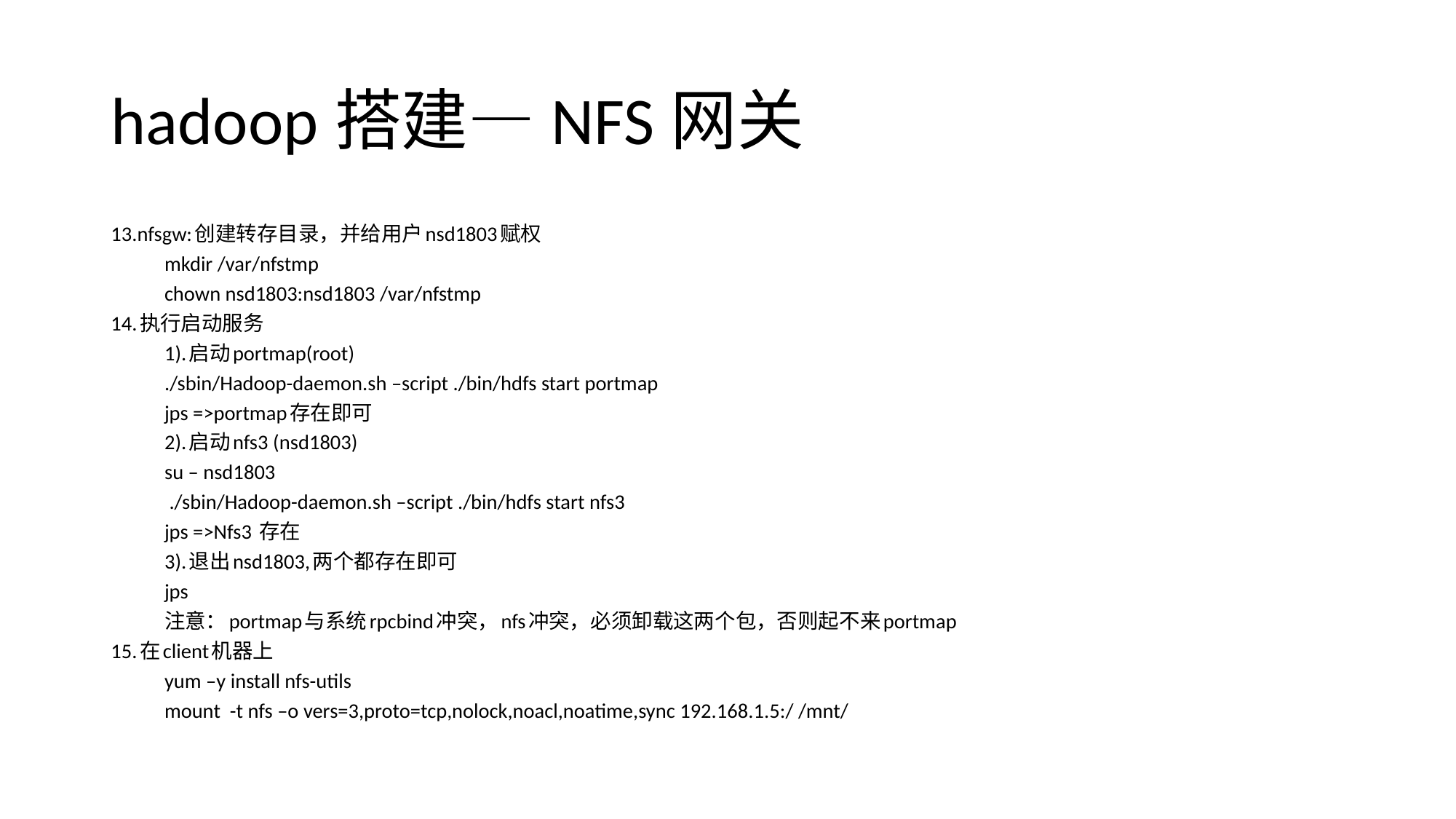

# hadoop搭建—NFS网关
13.nfsgw:创建转存目录，并给用户nsd1803赋权
	mkdir /var/nfstmp
	chown nsd1803:nsd1803 /var/nfstmp
14.执行启动服务
	1).启动portmap(root)
		./sbin/Hadoop-daemon.sh –script ./bin/hdfs start portmap
		jps =>portmap存在即可
	2).启动nfs3 (nsd1803)
		su – nsd1803
		 ./sbin/Hadoop-daemon.sh –script ./bin/hdfs start nfs3
		jps =>Nfs3 存在
	3).退出nsd1803,两个都存在即可
		jps
	注意：portmap与系统rpcbind冲突，nfs冲突，必须卸载这两个包，否则起不来portmap
15.在client机器上
	yum –y install nfs-utils
	mount  -t nfs –o vers=3,proto=tcp,nolock,noacl,noatime,sync 192.168.1.5:/ /mnt/